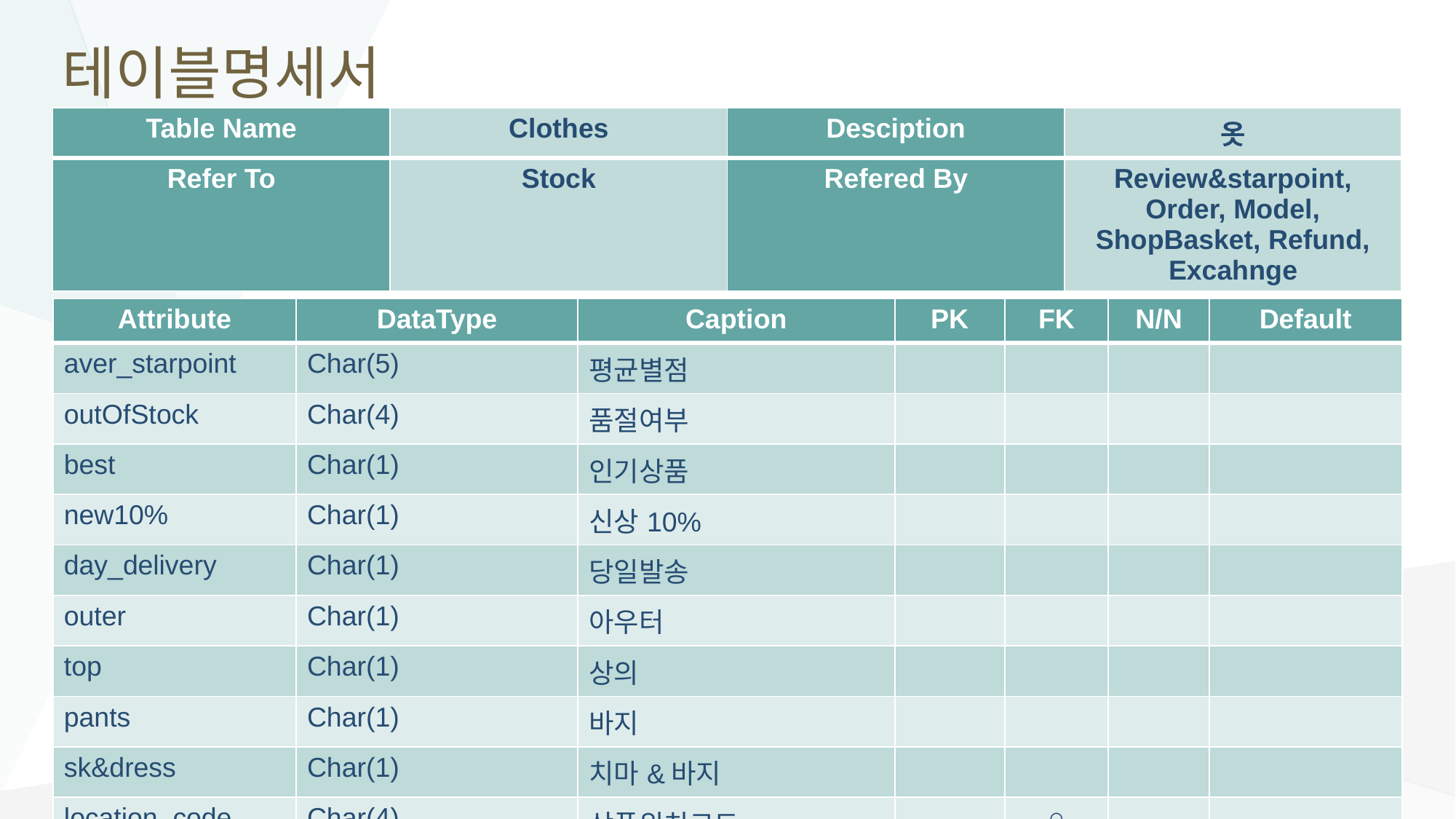

# 테이블명세서
| Table Name | Clothes | Desciption | 옷 |
| --- | --- | --- | --- |
| Refer To | Stock | Refered By | Review&starpoint, Order, Model, ShopBasket, Refund, Excahnge |
| Attribute | DataType | Caption | PK | FK | N/N | Default |
| --- | --- | --- | --- | --- | --- | --- |
| aver\_starpoint | Char(5) | 평균별점 |  |  |  |  |
| outOfStock | Char(4) | 품절여부 |  |  |  |  |
| best | Char(1) | 인기상품 |  |  |  |  |
| new10% | Char(1) | 신상10% |  |  |  |  |
| day\_delivery | Char(1) | 당일발송 |  |  |  |  |
| outer | Char(1) | 아우터 |  |  |  |  |
| top | Char(1) | 상의 |  |  |  |  |
| pants | Char(1) | 바지 |  |  |  |  |
| sk&dress | Char(1) | 치마&바지 |  |  |  |  |
| location\_code | Char(4) | 상품위치코드 |  | ○ |  |  |